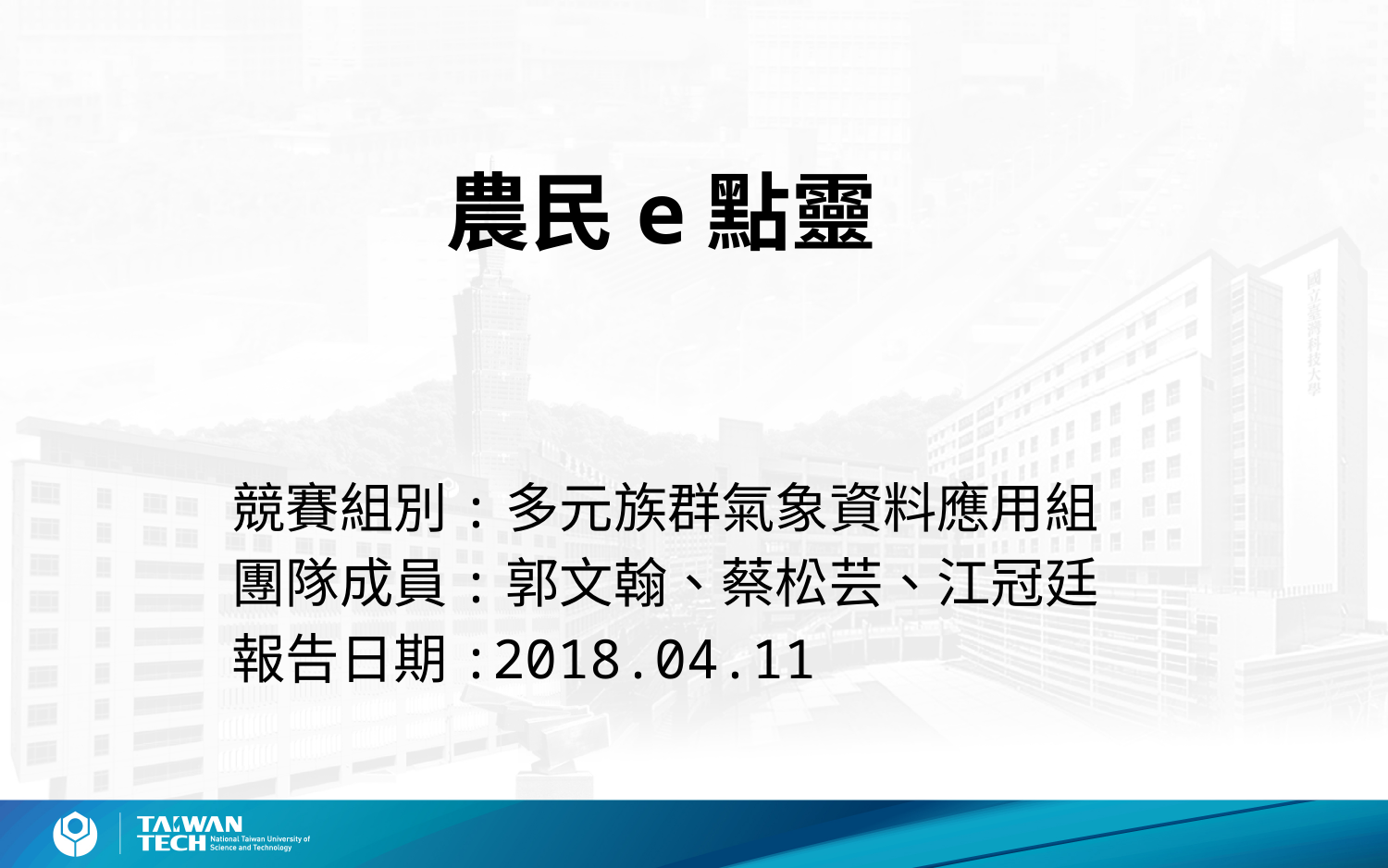

# 農民e點靈
競賽組別:多元族群氣象資料應用組
團隊成員:郭文翰、蔡松芸、江冠廷
報告日期:2018.04.11